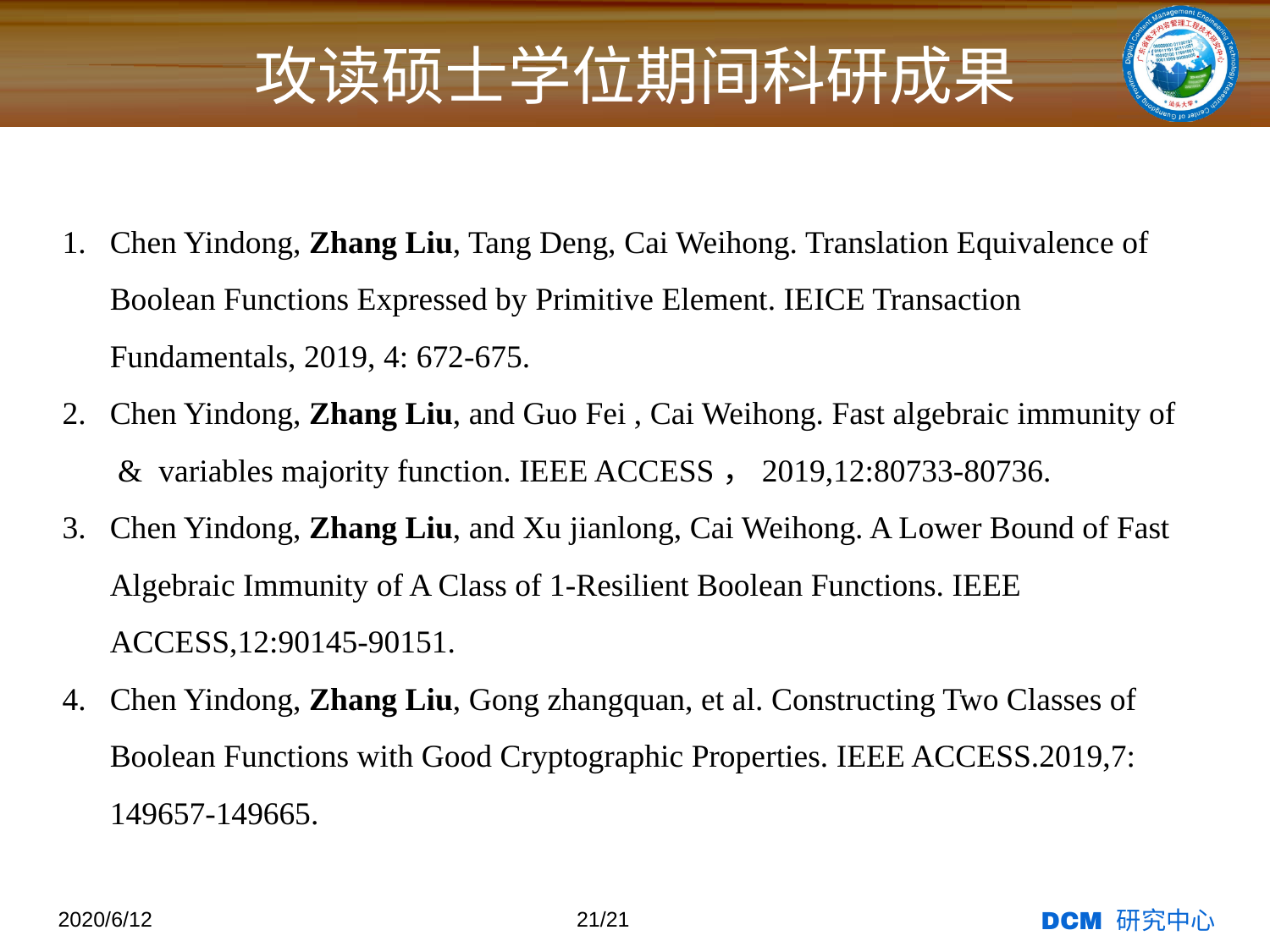

# 攻读硕士学位期间科研成果
Chen Yindong, Zhang Liu, Tang Deng, Cai Weihong. Translation Equivalence of Boolean Functions Expressed by Primitive Element. IEICE Transaction Fundamentals, 2019, 4: 672-675.
Chen Yindong, Zhang Liu, and Guo Fei , Cai Weihong. Fast algebraic immunity of  &  variables majority function. IEEE ACCESS，2019,12:80733-80736.
Chen Yindong, Zhang Liu, and Xu jianlong, Cai Weihong. A Lower Bound of Fast Algebraic Immunity of A Class of 1-Resilient Boolean Functions. IEEE ACCESS,12:90145-90151.
Chen Yindong, Zhang Liu, Gong zhangquan, et al. Constructing Two Classes of Boolean Functions with Good Cryptographic Properties. IEEE ACCESS.2019,7: 149657-149665.
2020/6/12
21/21